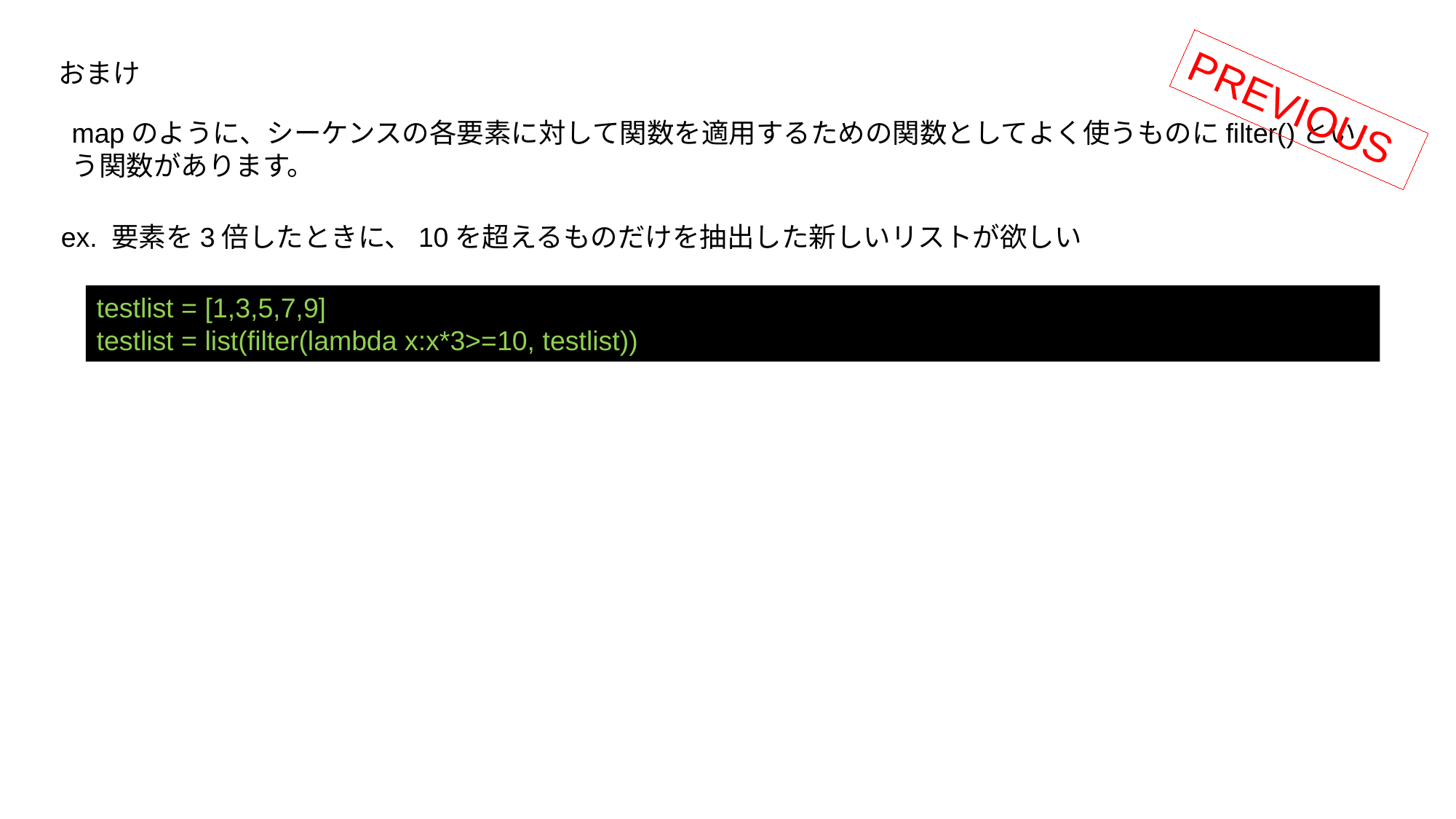

おまけ
PREVIOUS
mapのように、シーケンスの各要素に対して関数を適用するための関数としてよく使うものにfilter()という関数があります。
ex. 要素を3倍したときに、10を超えるものだけを抽出した新しいリストが欲しい
testlist = [1,3,5,7,9]
testlist = list(filter(lambda x:x*3>=10, testlist))